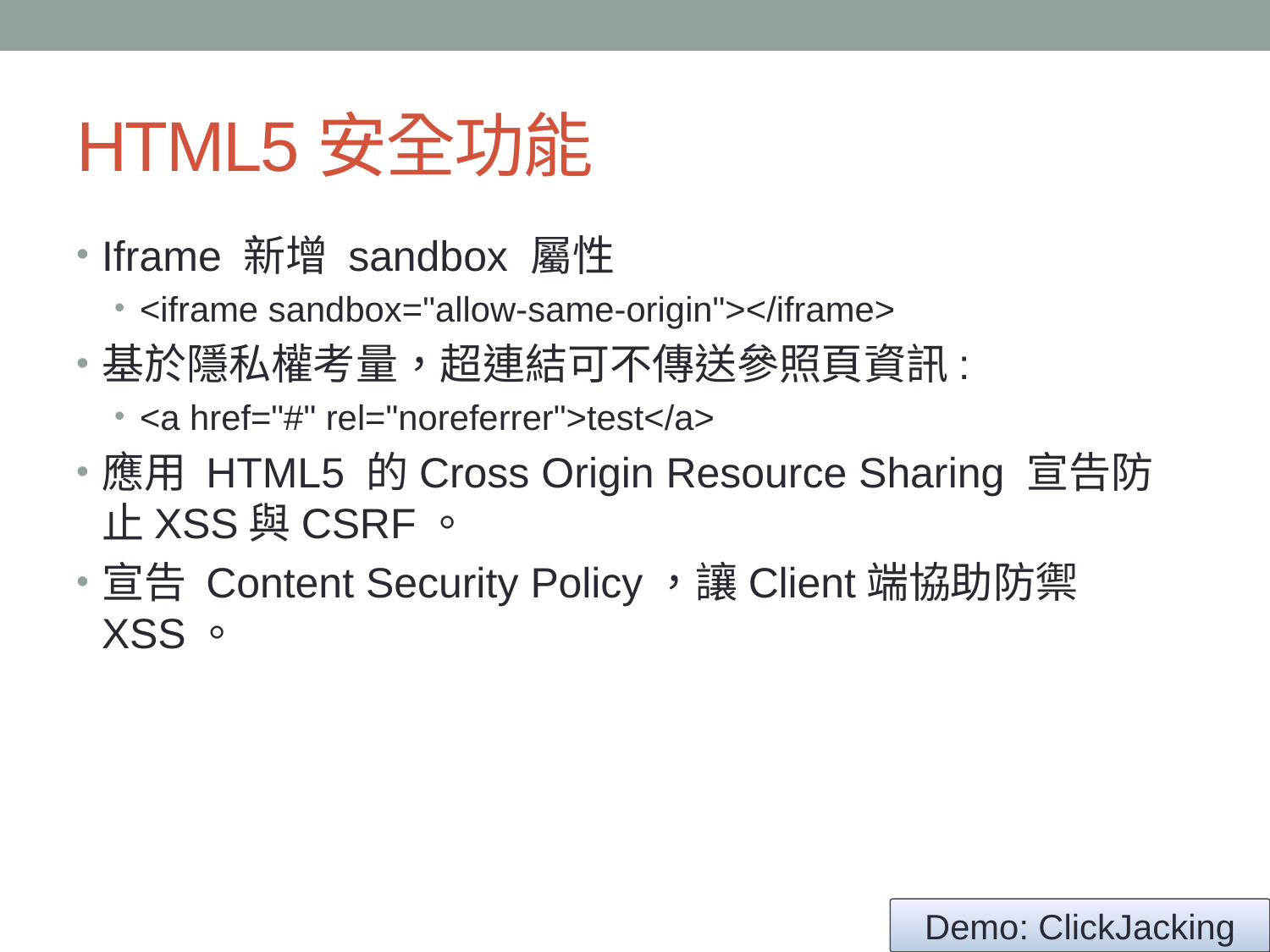

# HTML5安全功能
Iframe 新增 sandbox 屬性
<iframe sandbox="allow-same-origin"></iframe>
基於隱私權考量，超連結可不傳送參照頁資訊:
<a href="#" rel="noreferrer">test</a>
應用 HTML5 的Cross Origin Resource Sharing 宣告防止XSS與CSRF。
宣告 Content Security Policy，讓Client端協助防禦XSS。

Demo: ClickJacking